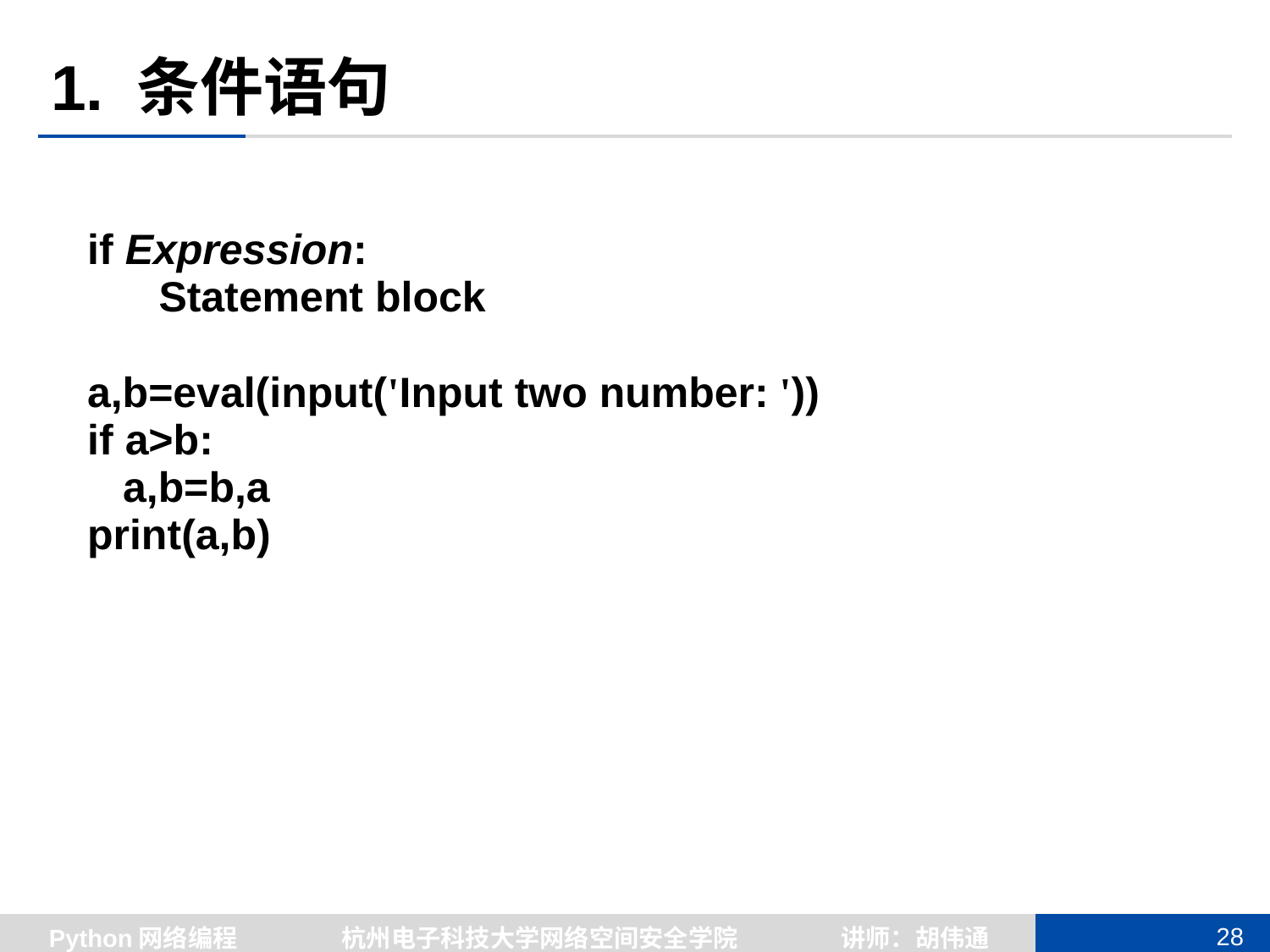

# 1. 条件语句
if Expression:
 	  Statement block

a,b=eval(input('Input two number: '))
if a>b:
   a,b=b,a
print(a,b)